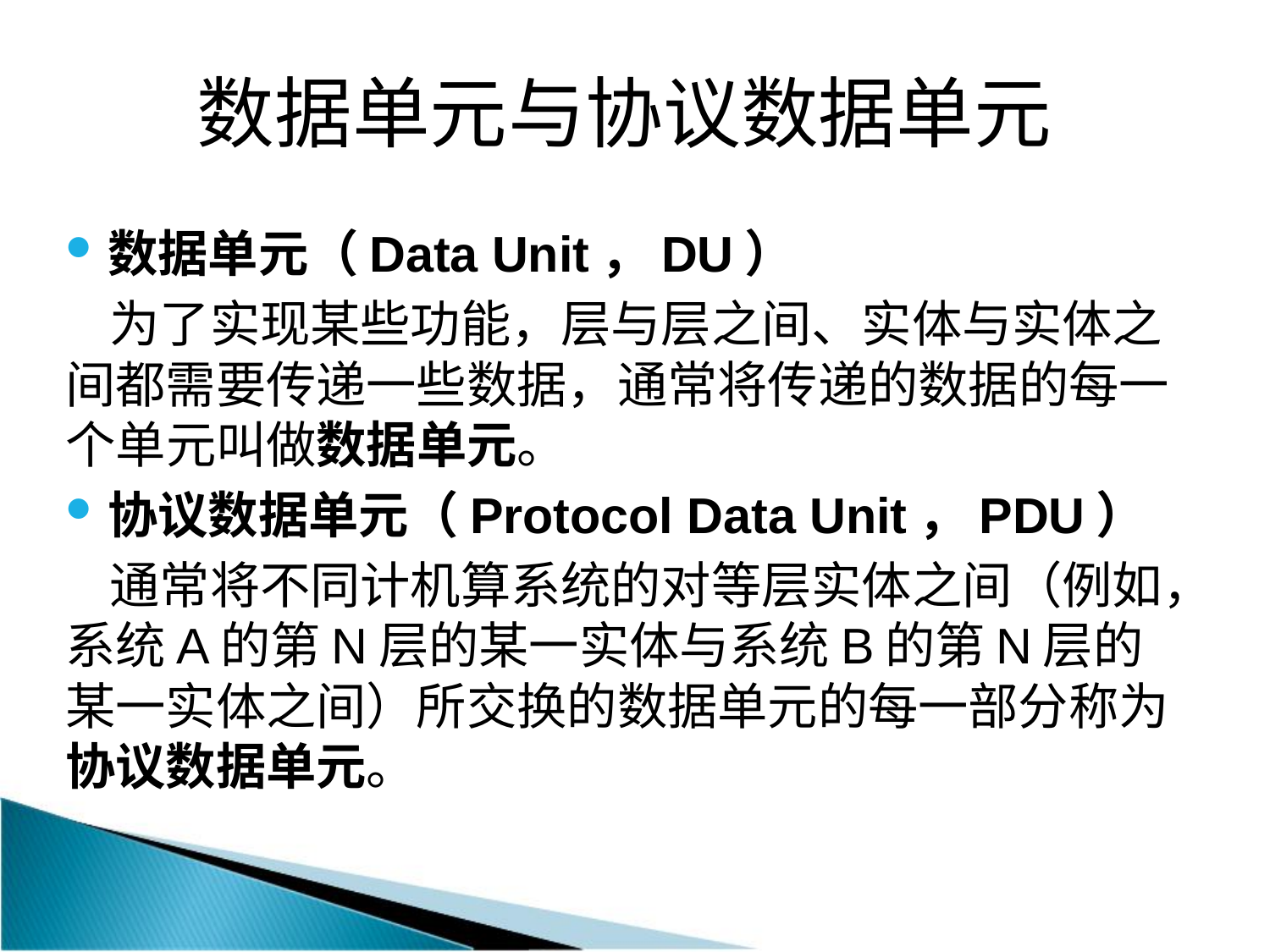

# 数据单元与协议数据单元
数据单元（Data Unit，DU）
为了实现某些功能，层与层之间、实体与实体之间都需要传递一些数据，通常将传递的数据的每一个单元叫做数据单元。
协议数据单元（Protocol Data Unit，PDU）
通常将不同计机算系统的对等层实体之间（例如，系统A的第N层的某一实体与系统B的第N层的某一实体之间）所交换的数据单元的每一部分称为协议数据单元。